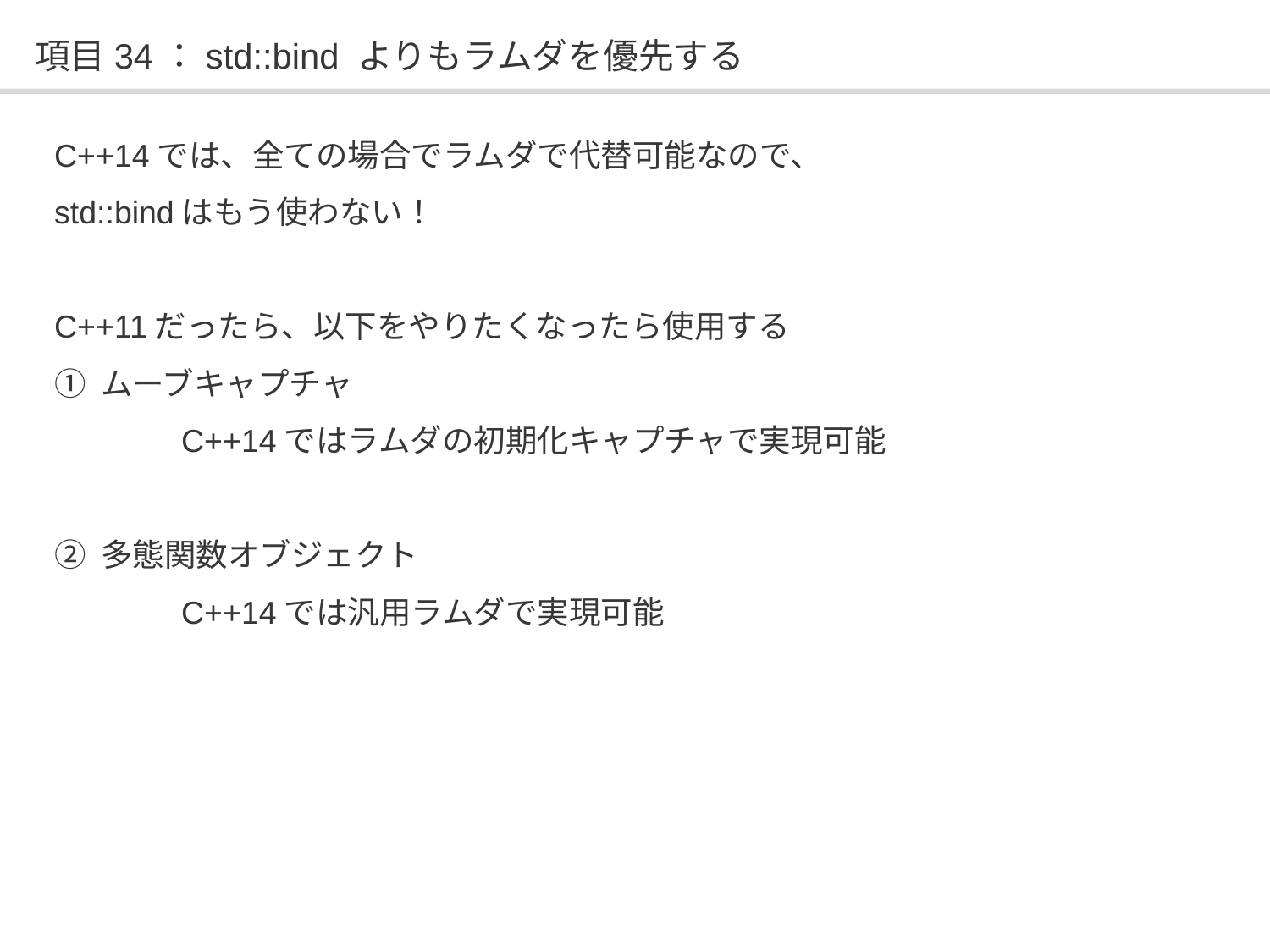

# 項目34：std::bind よりもラムダを優先する
C++14では、全ての場合でラムダで代替可能なので、
std::bindはもう使わない！

C++11だったら、以下をやりたくなったら使用する
① ムーブキャプチャ
	C++14ではラムダの初期化キャプチャで実現可能

② 多態関数オブジェクト
	C++14では汎用ラムダで実現可能